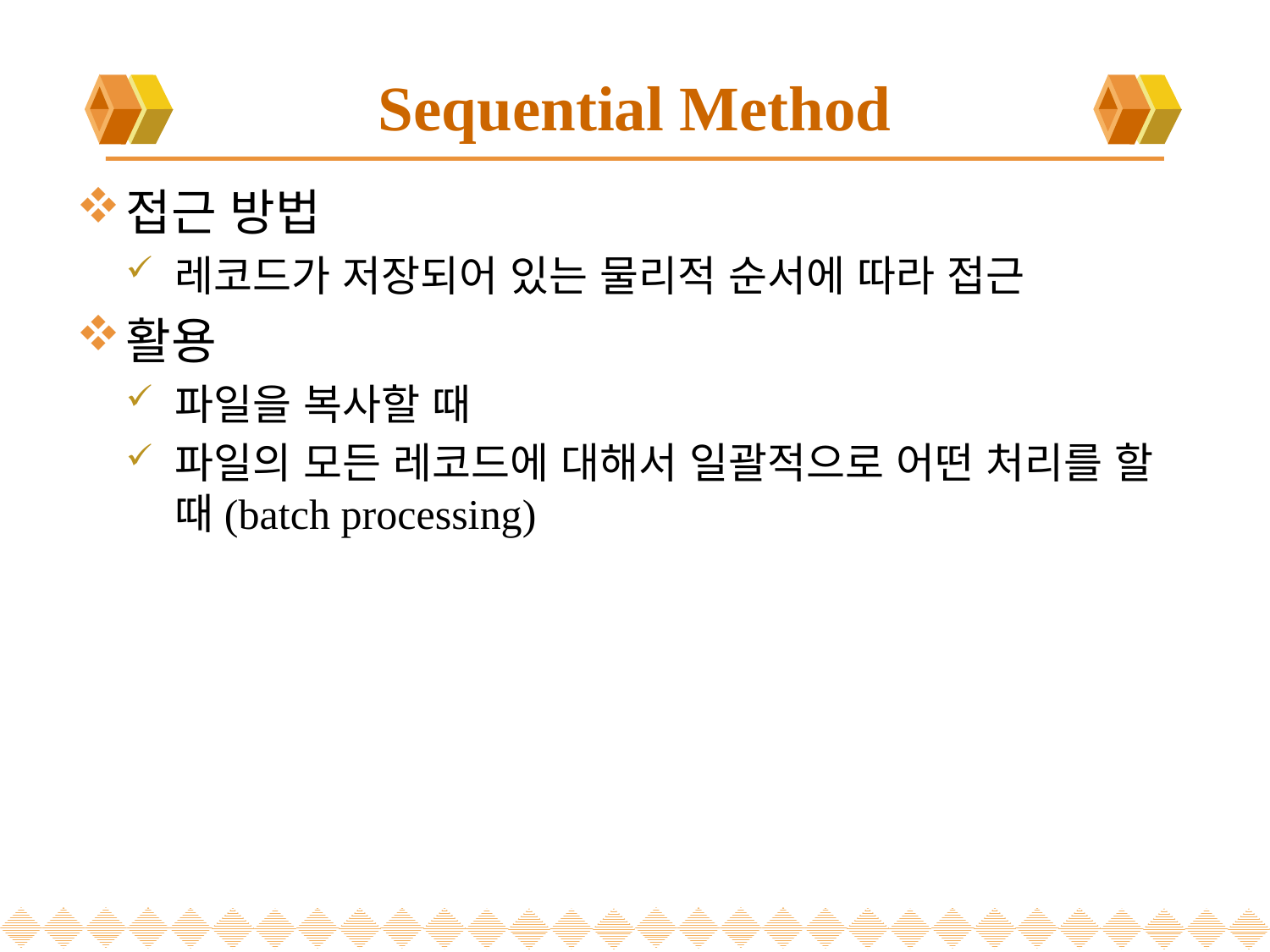

# Sequential Method
접근 방법
레코드가 저장되어 있는 물리적 순서에 따라 접근
활용
파일을 복사할 때
파일의 모든 레코드에 대해서 일괄적으로 어떤 처리를 할 때(batch processing)